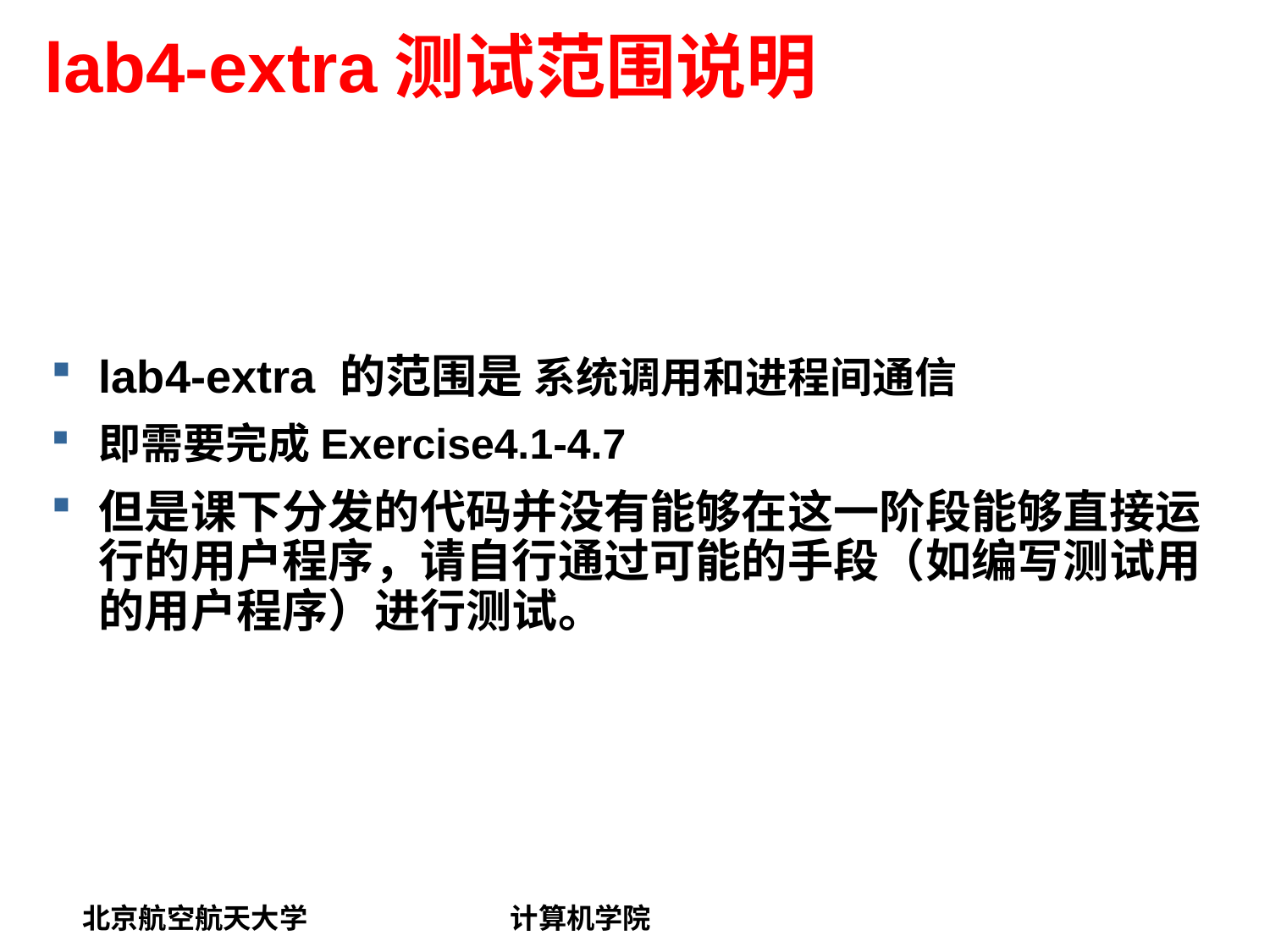

# lab4-extra测试范围说明
lab4-extra 的范围是 系统调用和进程间通信
即需要完成Exercise4.1-4.7
但是课下分发的代码并没有能够在这一阶段能够直接运行的用户程序，请自行通过可能的手段（如编写测试用的用户程序）进行测试。